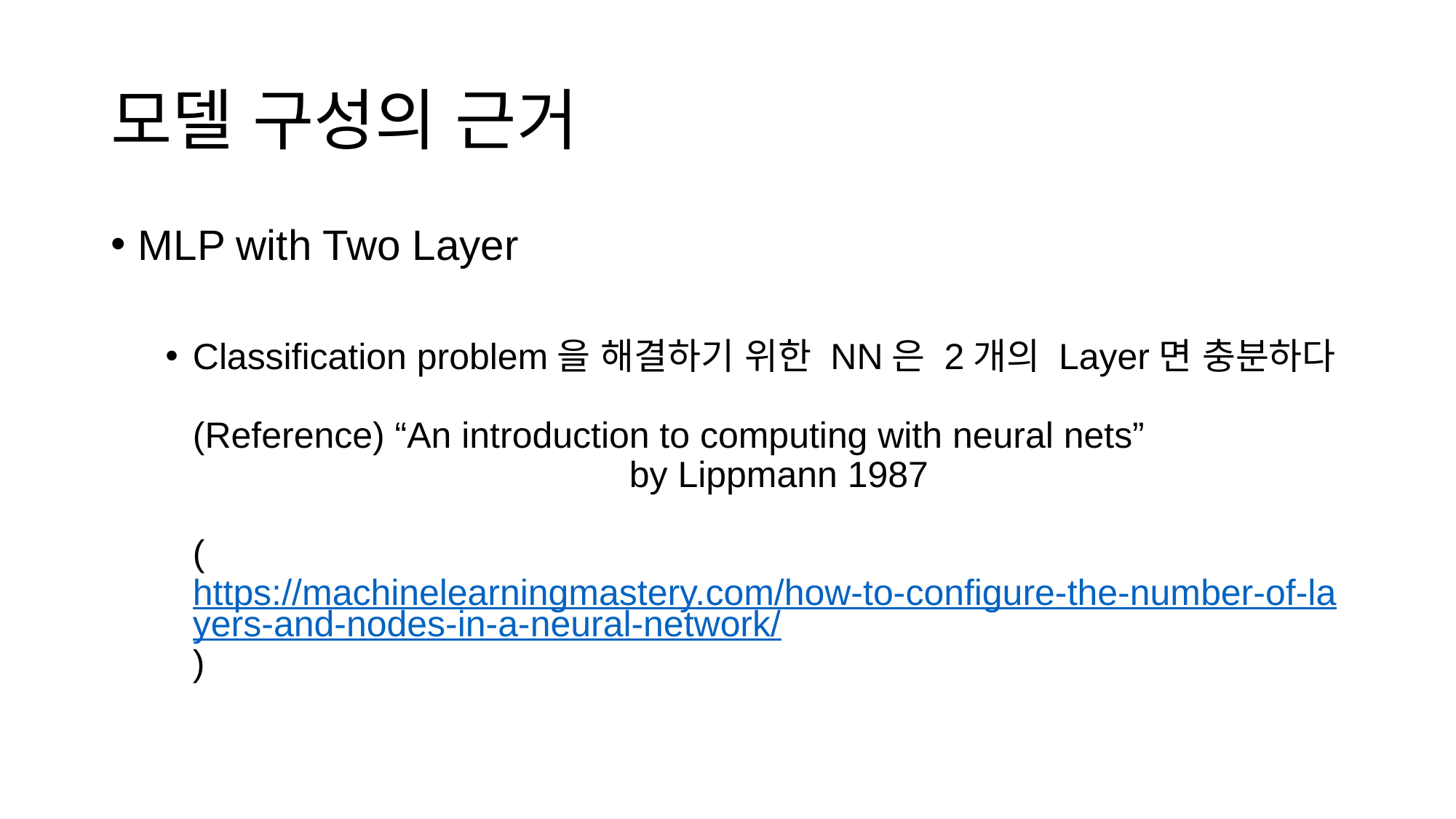

# 모델 구성의 근거
MLP with Two Layer

Classification problem을 해결하기 위한 NN은 2개의 Layer면 충분하다
(Reference) “An introduction to computing with neural nets”
				by Lippmann 1987
(https://machinelearningmastery.com/how-to-configure-the-number-of-layers-and-nodes-in-a-neural-network/)